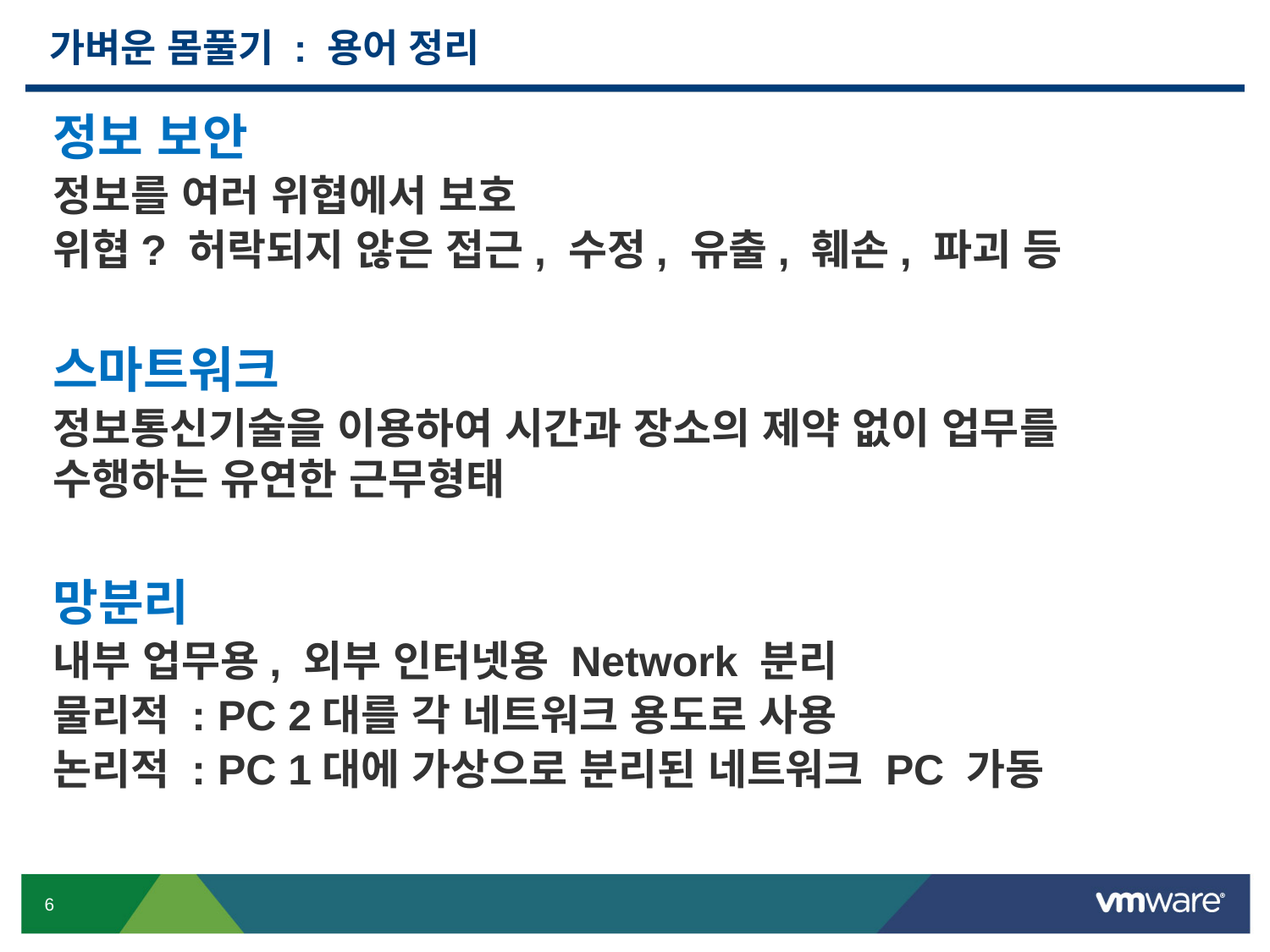

# 가벼운 몸풀기 : 용어 정리
정보 보안
정보를 여러 위협에서 보호
위협? 허락되지 않은 접근, 수정, 유출, 훼손, 파괴 등
스마트워크
정보통신기술을 이용하여 시간과 장소의 제약 없이 업무를 수행하는 유연한 근무형태
망분리
내부 업무용, 외부 인터넷용 Network 분리
물리적 : PC 2대를 각 네트워크 용도로 사용
논리적 : PC 1대에 가상으로 분리된 네트워크 PC 가동